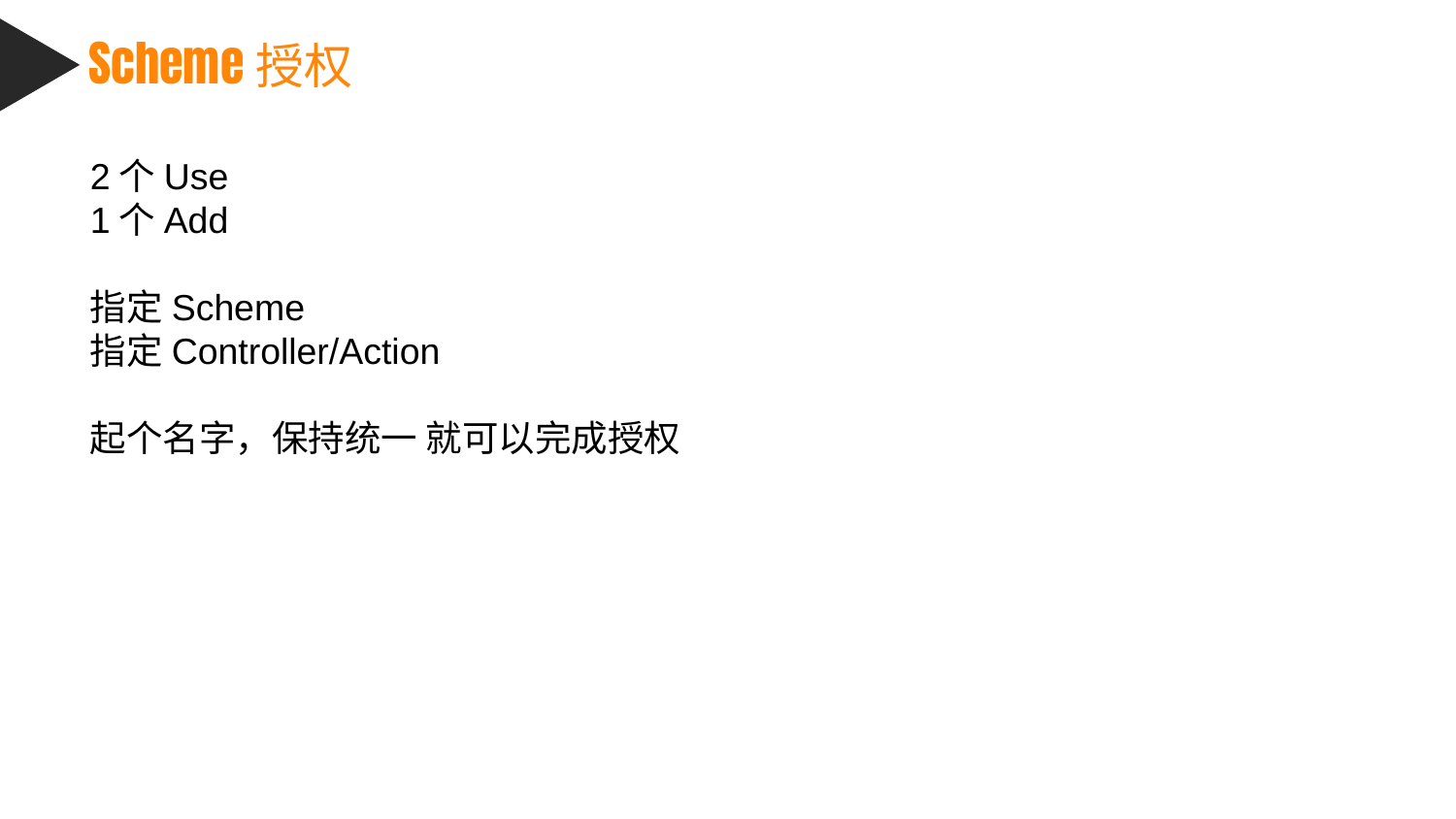

Scheme授权
2个Use
1个Add

指定Scheme
指定Controller/Action

起个名字，保持统一 就可以完成授权